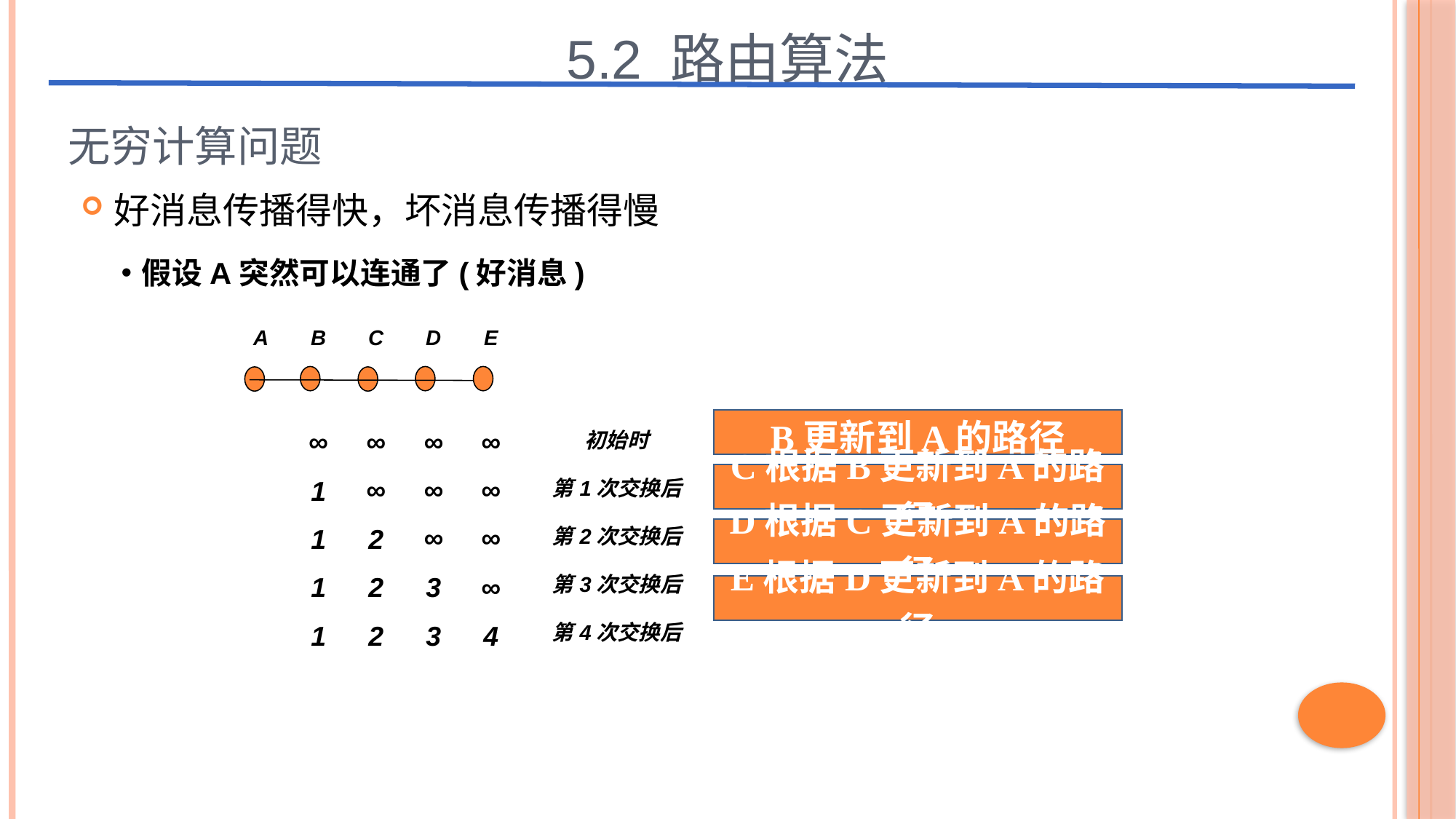

5.2 路由算法
无穷计算问题
好消息传播得快，坏消息传播得慢
假设A突然可以连通了(好消息)
| A | B | C | D | E |  |
| --- | --- | --- | --- | --- | --- |
|  |  |  |  |  |  |
|  | ∞ | ∞ | ∞ | ∞ | 初始时 |
|  | 1 | ∞ | ∞ | ∞ | 第1次交换后 |
|  | 1 | 2 | ∞ | ∞ | 第2次交换后 |
|  | 1 | 2 | 3 | ∞ | 第3次交换后 |
|  | 1 | 2 | 3 | 4 | 第4次交换后 |

B更新到A的路径
C根据B更新到A的路径
D根据C更新到A的路径
E根据D更新到A的路径